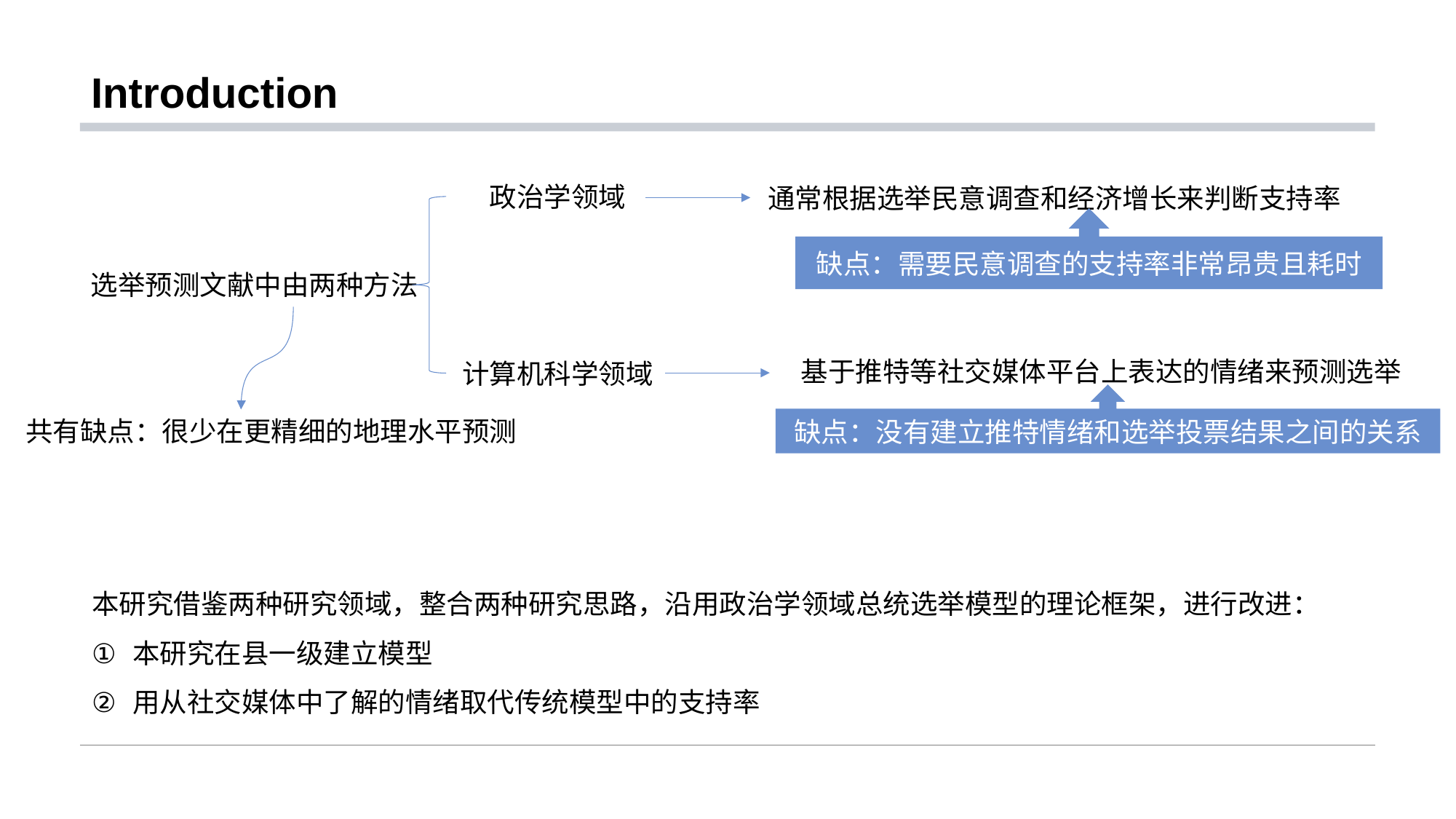

# Introduction
政治学领域
通常根据选举民意调查和经济增长来判断支持率

缺点：需要民意调查的支持率非常昂贵且耗时
选举预测文献中由两种方法
基于推特等社交媒体平台上表达的情绪来预测选举
计算机科学领域
缺点：没有建立推特情绪和选举投票结果之间的关系
共有缺点：很少在更精细的地理水平预测
本研究借鉴两种研究领域，整合两种研究思路，沿用政治学领域总统选举模型的理论框架，进行改进：
本研究在县一级建立模型
用从社交媒体中了解的情绪取代传统模型中的支持率